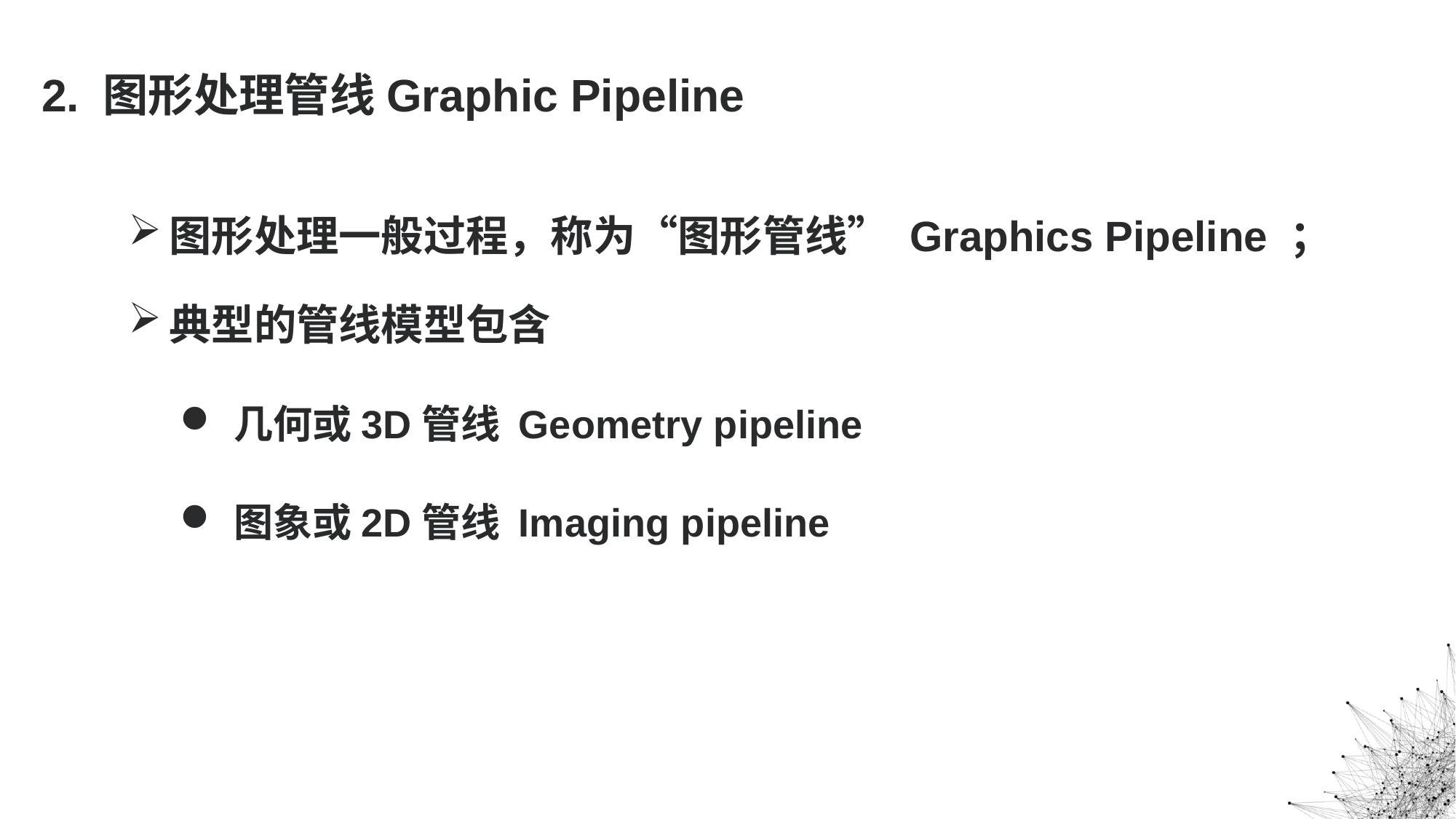

2. 图形处理管线Graphic Pipeline

图形处理一般过程，称为“图形管线” Graphics Pipeline ；
典型的管线模型包含
几何或3D管线 Geometry pipeline
图象或2D管线 Imaging pipeline